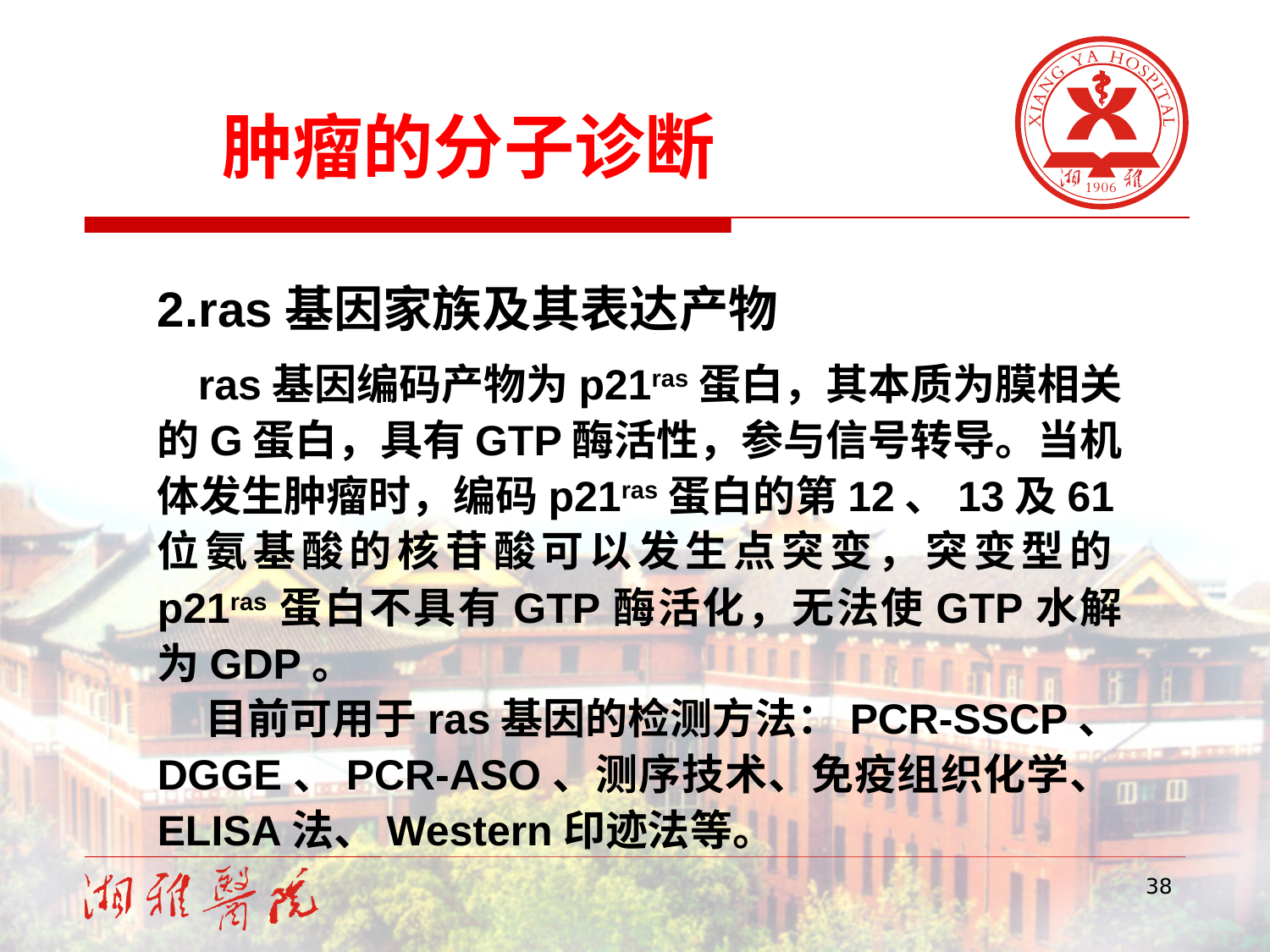

肿瘤的分子诊断
2.ras基因家族及其表达产物
    ras基因编码产物为p21ras蛋白，其本质为膜相关的G蛋白，具有GTP酶活性，参与信号转导。当机体发生肿瘤时，编码p21ras蛋白的第12、13及61位氨基酸的核苷酸可以发生点突变，突变型的p21ras蛋白不具有GTP酶活化，无法使GTP水解为GDP。
    目前可用于ras基因的检测方法：PCR-SSCP、DGGE、PCR-ASO、测序技术、免疫组织化学、ELISA法、Western印迹法等。
38